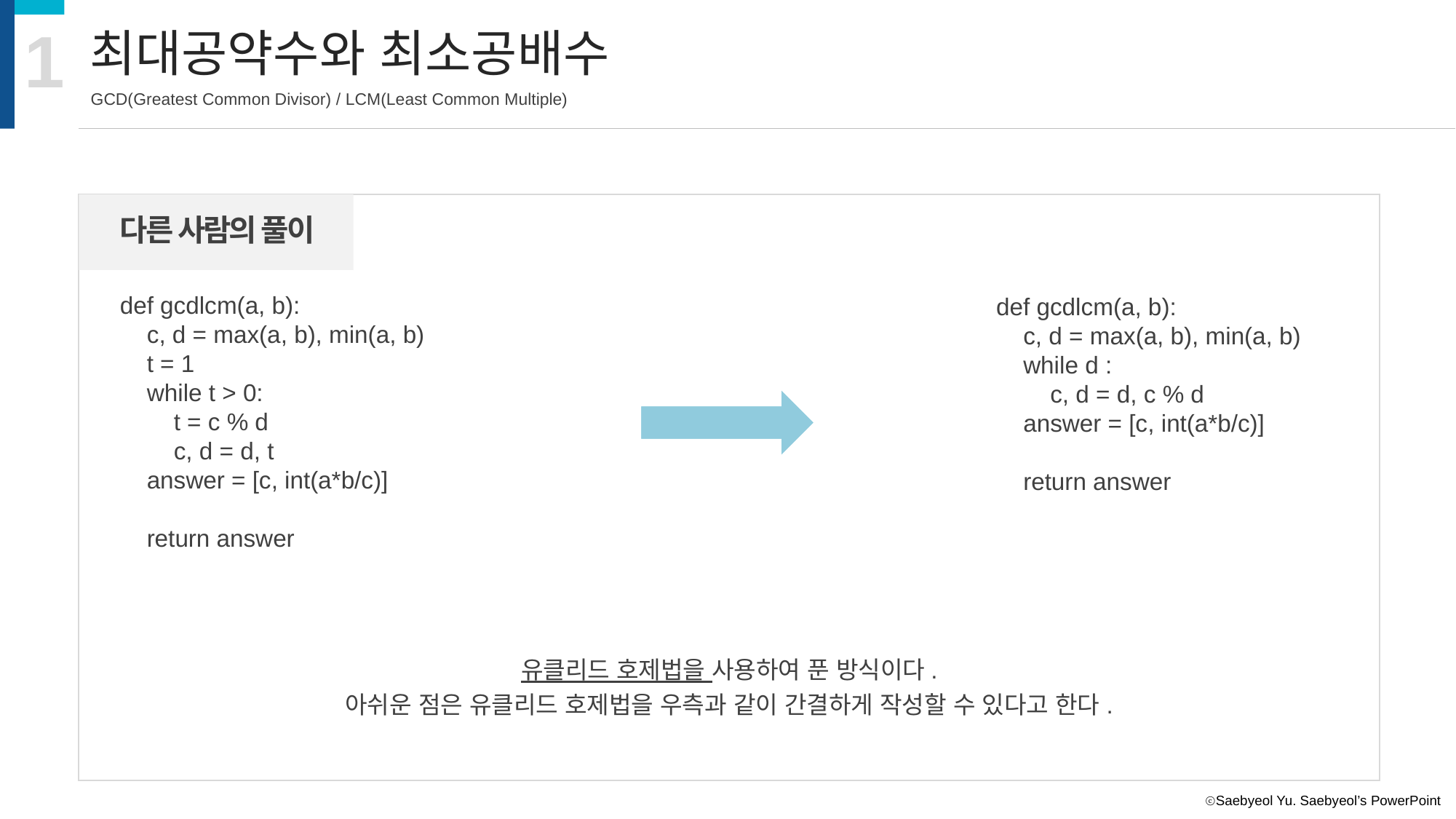

1
최대공약수와 최소공배수
GCD(Greatest Common Divisor) / LCM(Least Common Multiple)

다른 사람의 풀이
def gcdlcm(a, b):
    c, d = max(a, b), min(a, b)
    t = 1
    while t > 0:
        t = c % d
        c, d = d, t
    answer = [c, int(a*b/c)]

    return answer
def gcdlcm(a, b):
    c, d = max(a, b), min(a, b)
    while d :
        c, d = d, c % d
    answer = [c, int(a*b/c)]

    return answer

유클리드 호제법을 사용하여 푼 방식이다.
아쉬운 점은 유클리드 호제법을 우측과 같이 간결하게 작성할 수 있다고 한다.